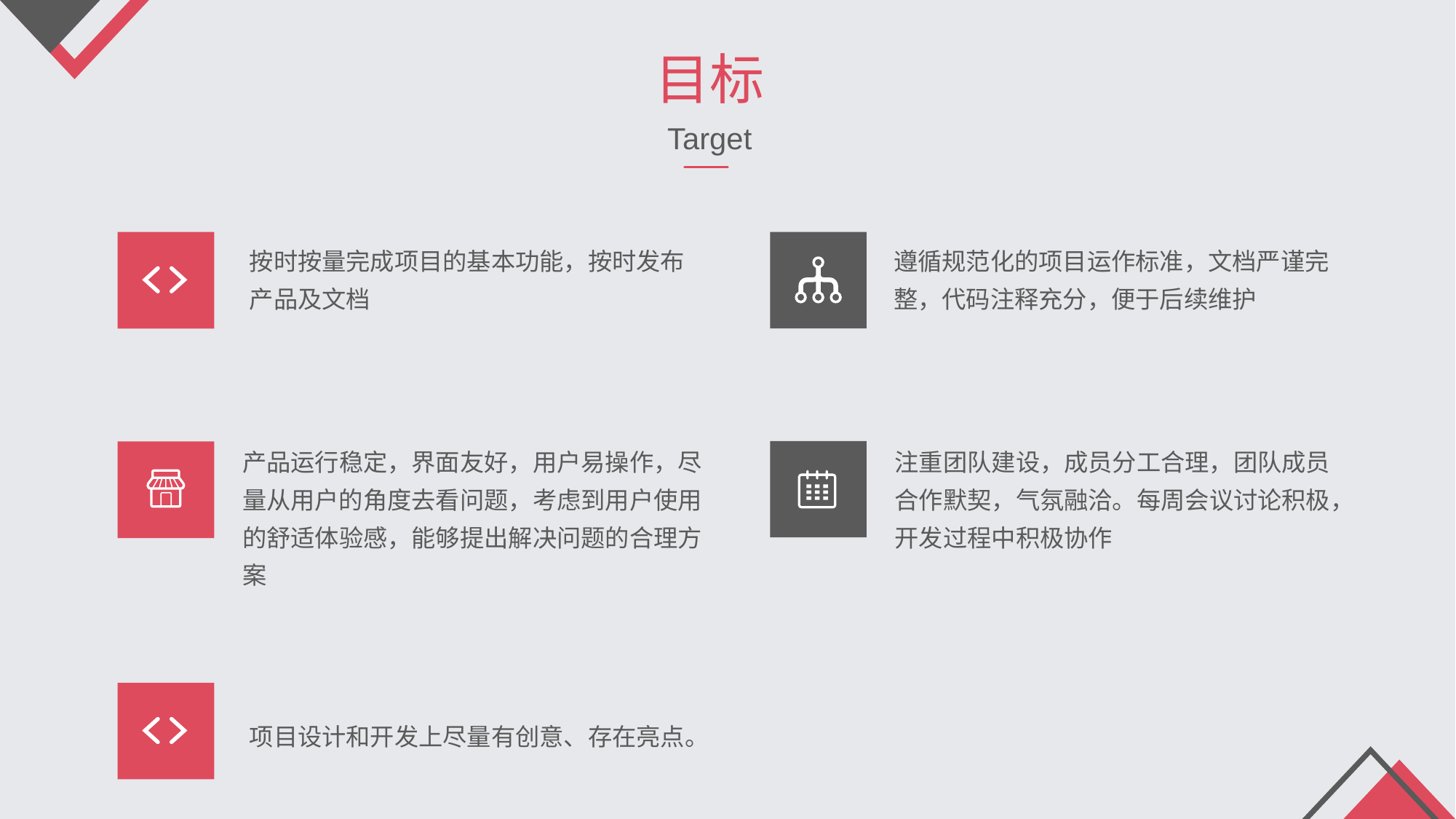

目标
Target
按时按量完成项目的基本功能，按时发布产品及文档

遵循规范化的项目运作标准，文档严谨完整，代码注释充分，便于后续维护

产品运行稳定，界面友好，用户易操作，尽量从用户的角度去看问题，考虑到用户使用的舒适体验感，能够提出解决问题的合理方案
注重团队建设，成员分工合理，团队成员合作默契，气氛融洽。每周会议讨论积极，开发过程中积极协作

项目设计和开发上尽量有创意、存在亮点。